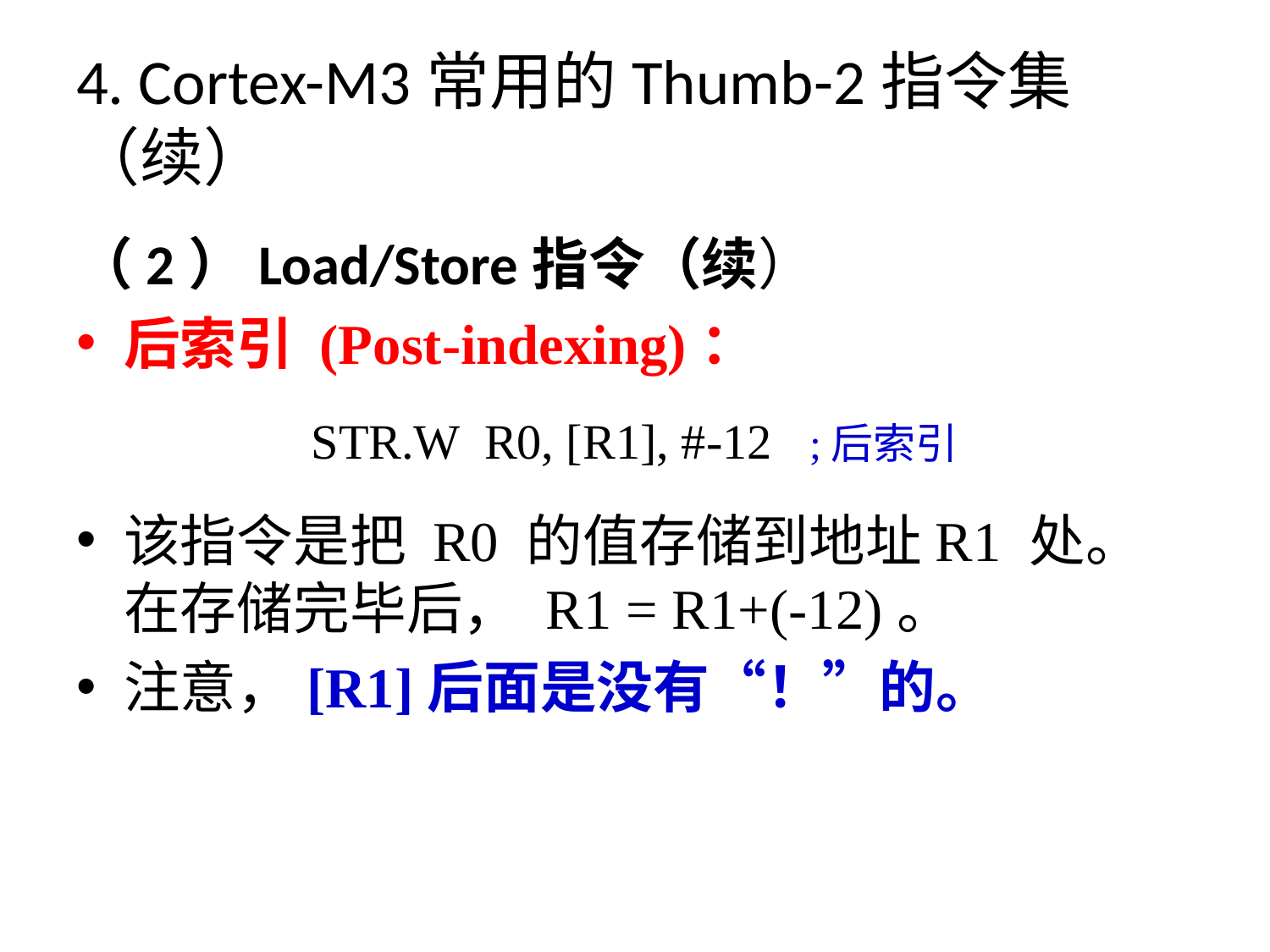

# 4. Cortex-M3常用的Thumb-2指令集（续）
（2）Load/Store指令（续）
后索引 (Post‐indexing)：

STR.W  R0, [R1], #-12   ;后索引

该指令是把 R0 的值存储到地址R1 处。在存储完毕后， R1 = R1+(‐12)。
注意，[R1]后面是没有“！”的。